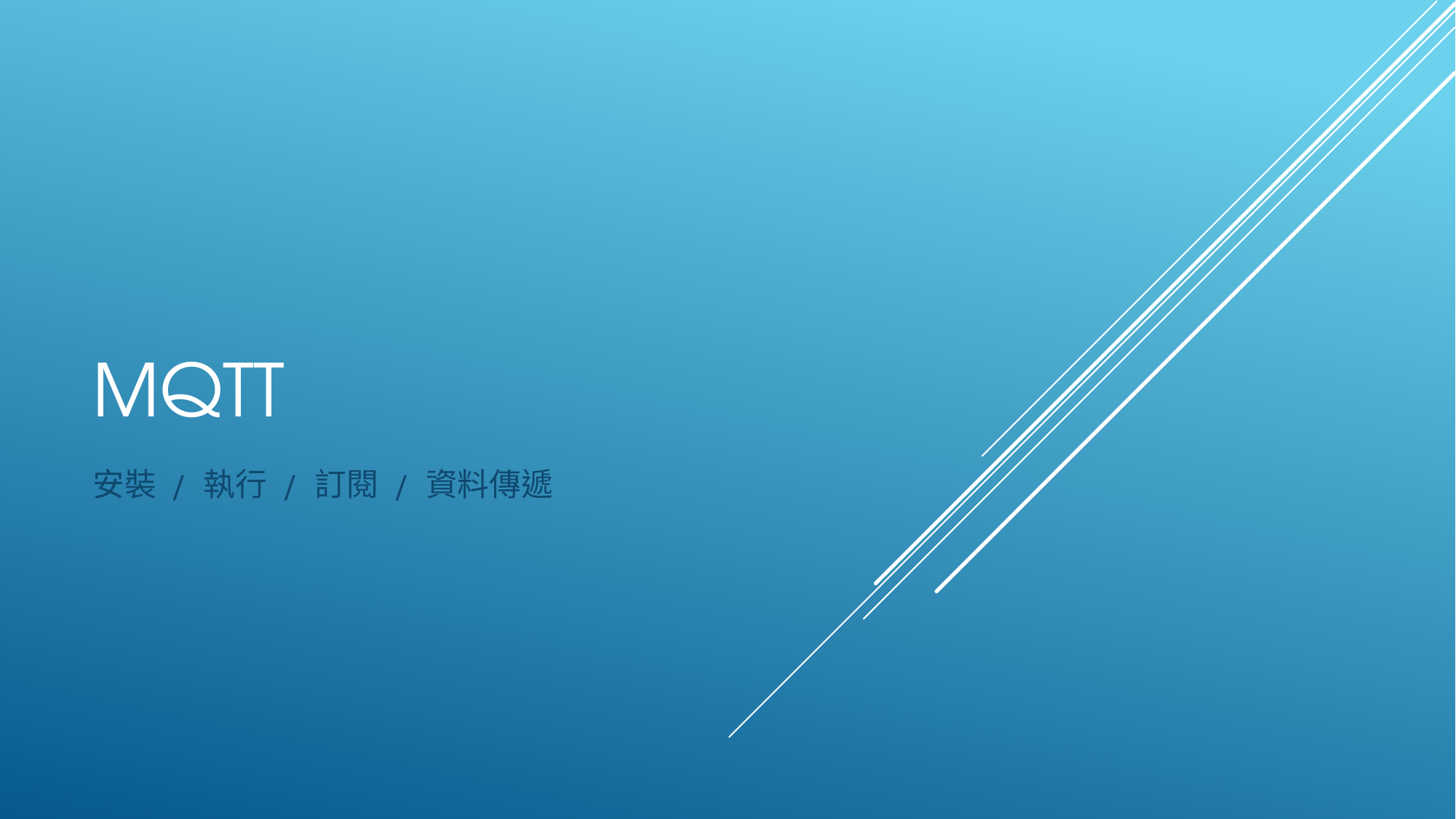

# MQTT
安裝 / 執行 / 訂閱 / 資料傳遞